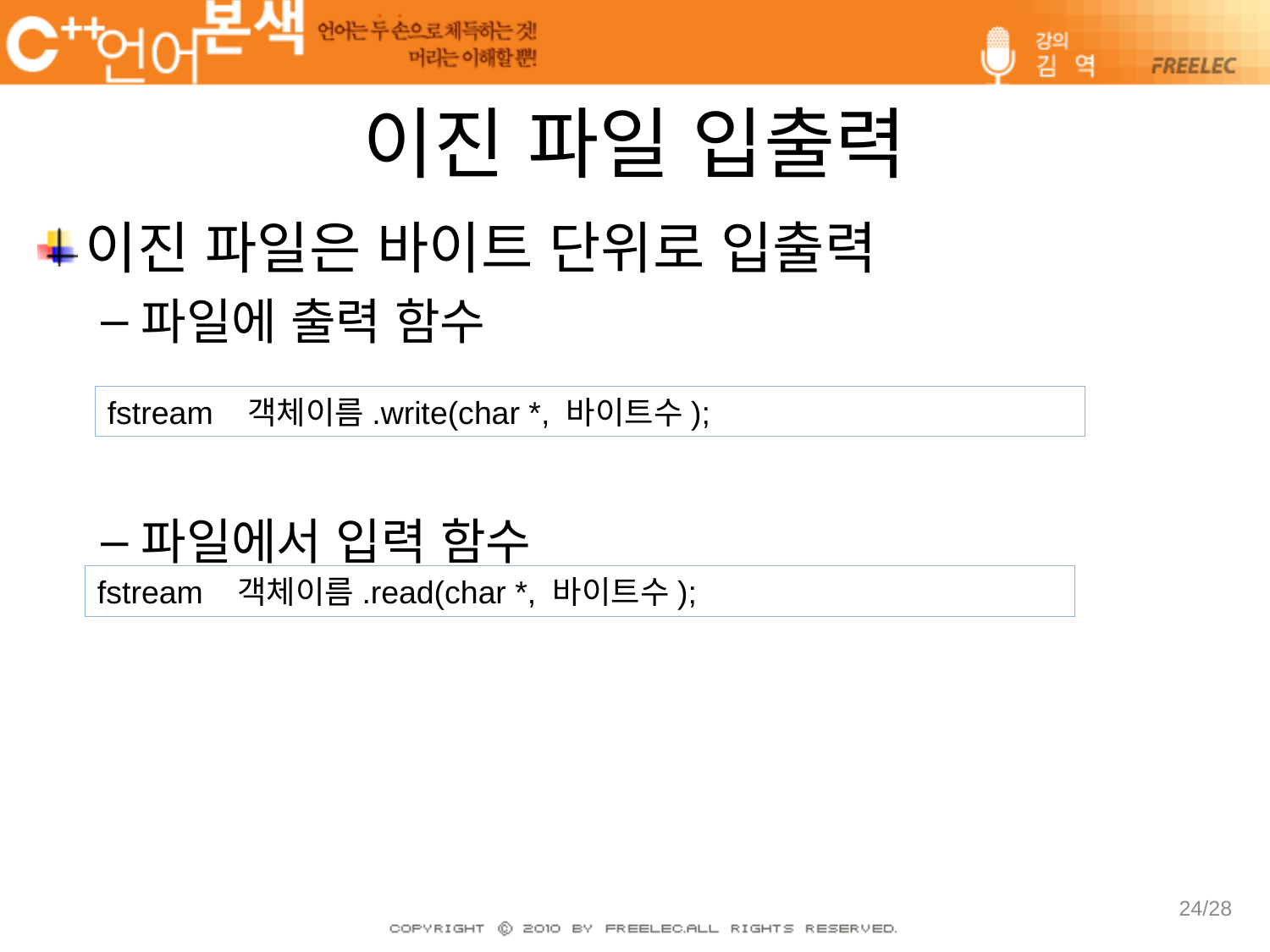

# 이진 파일 입출력
이진 파일은 바이트 단위로 입출력
파일에 출력 함수

파일에서 입력 함수
fstream   객체이름.write(char *, 바이트수);
fstream   객체이름.read(char *, 바이트수);
24/28